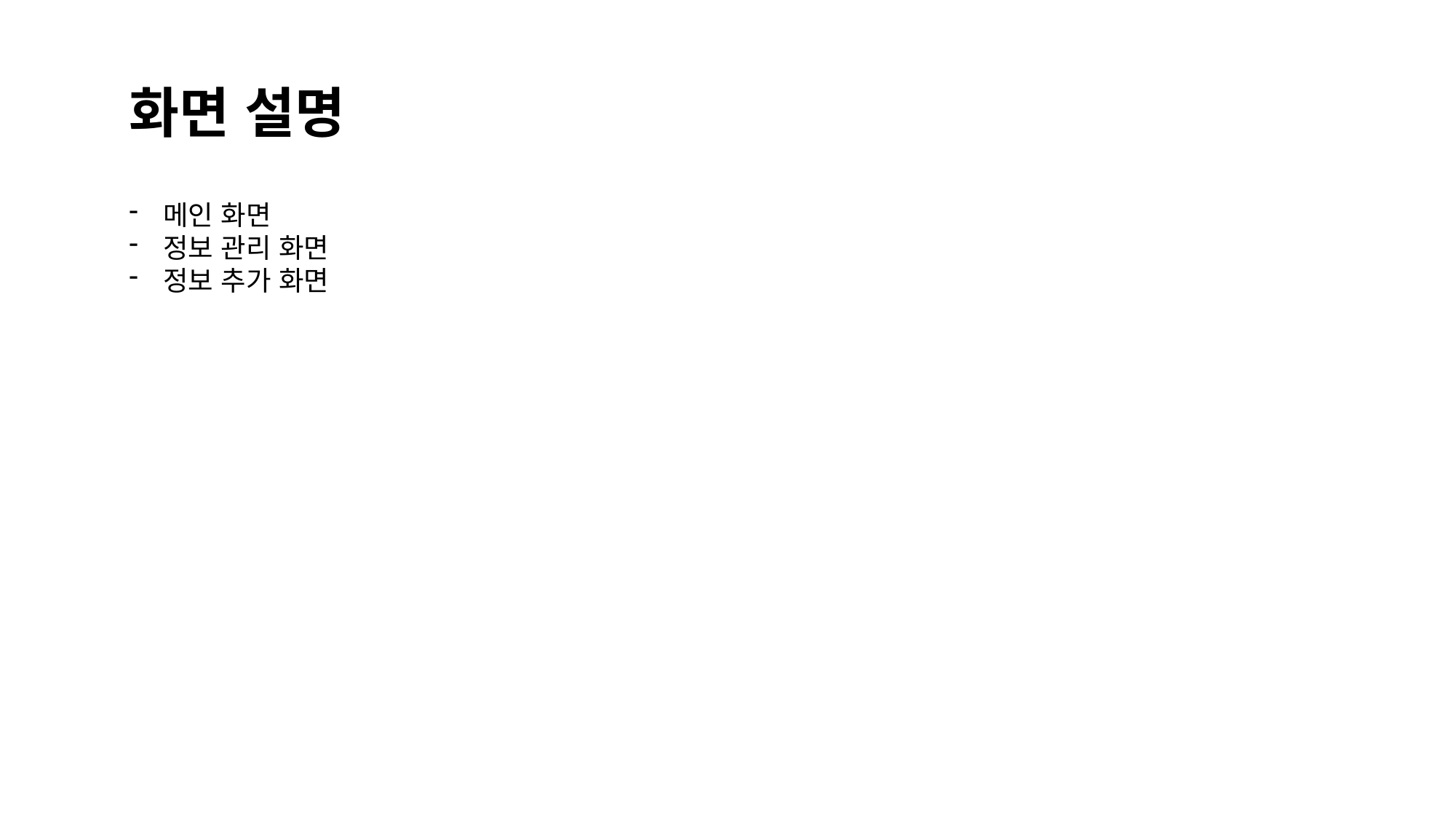

화면 설명

메인 화면
정보 관리 화면
정보 추가 화면